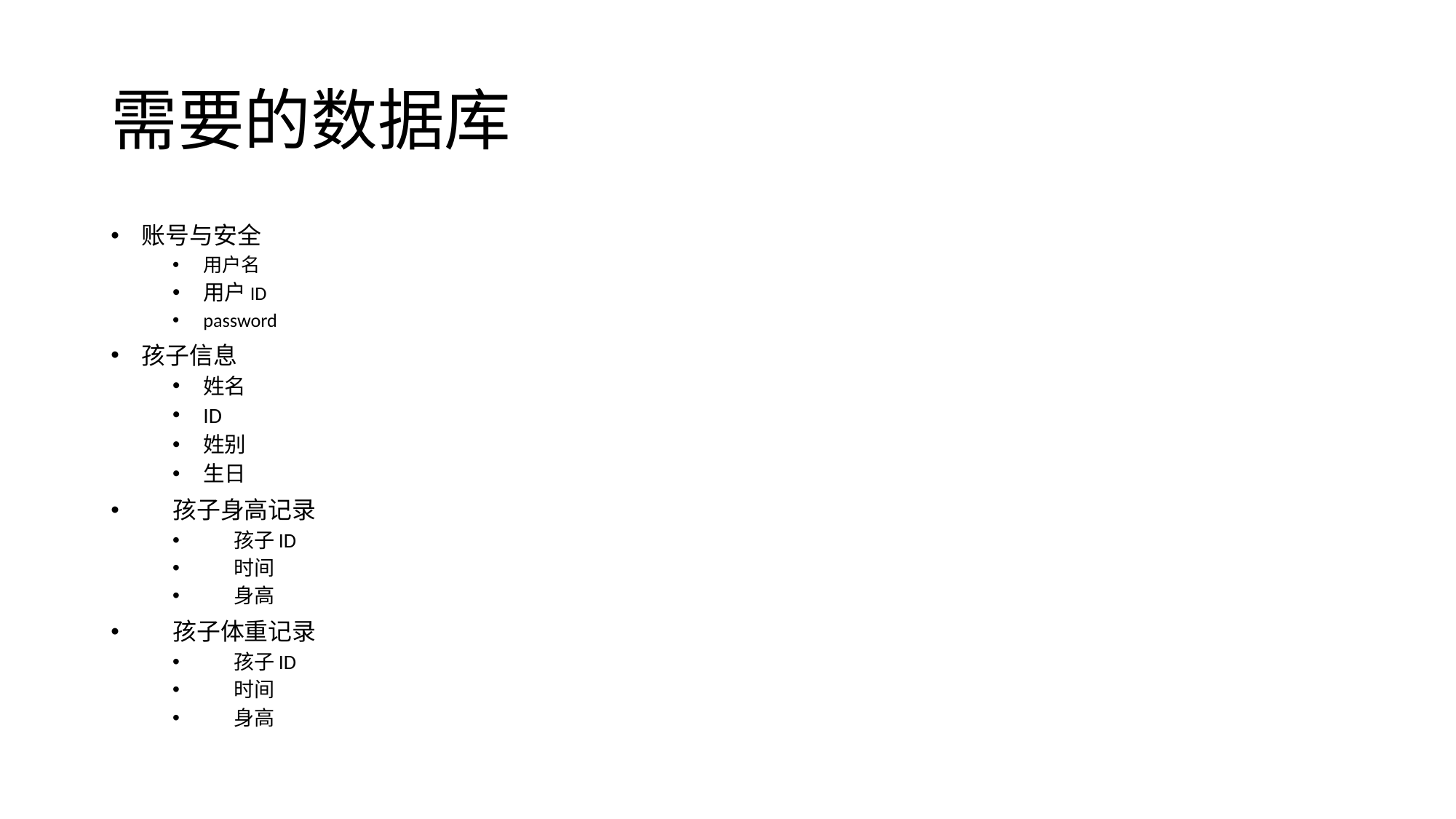

# 需要的数据库
账号与安全
用户名
用户ID
password
孩子信息
姓名
ID
姓别
生日
孩子身高记录
孩子ID
时间
身高
孩子体重记录
孩子ID
时间
身高